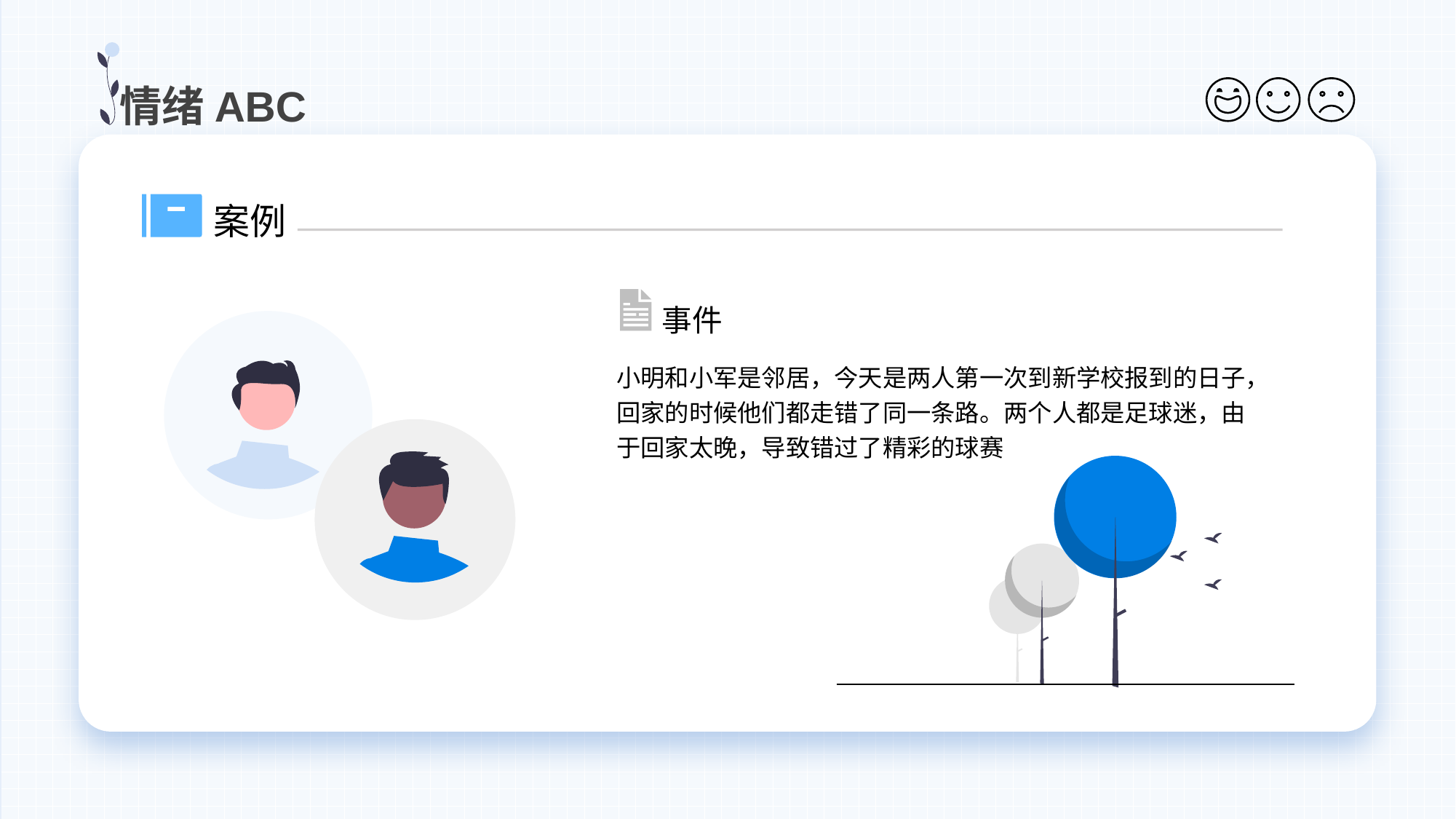

情绪ABC
案例

事件

小明和小军是邻居，今天是两人第一次到新学校报到的日子，回家的时候他们都走错了同一条路。两个人都是足球迷，由于回家太晚，导致错过了精彩的球赛